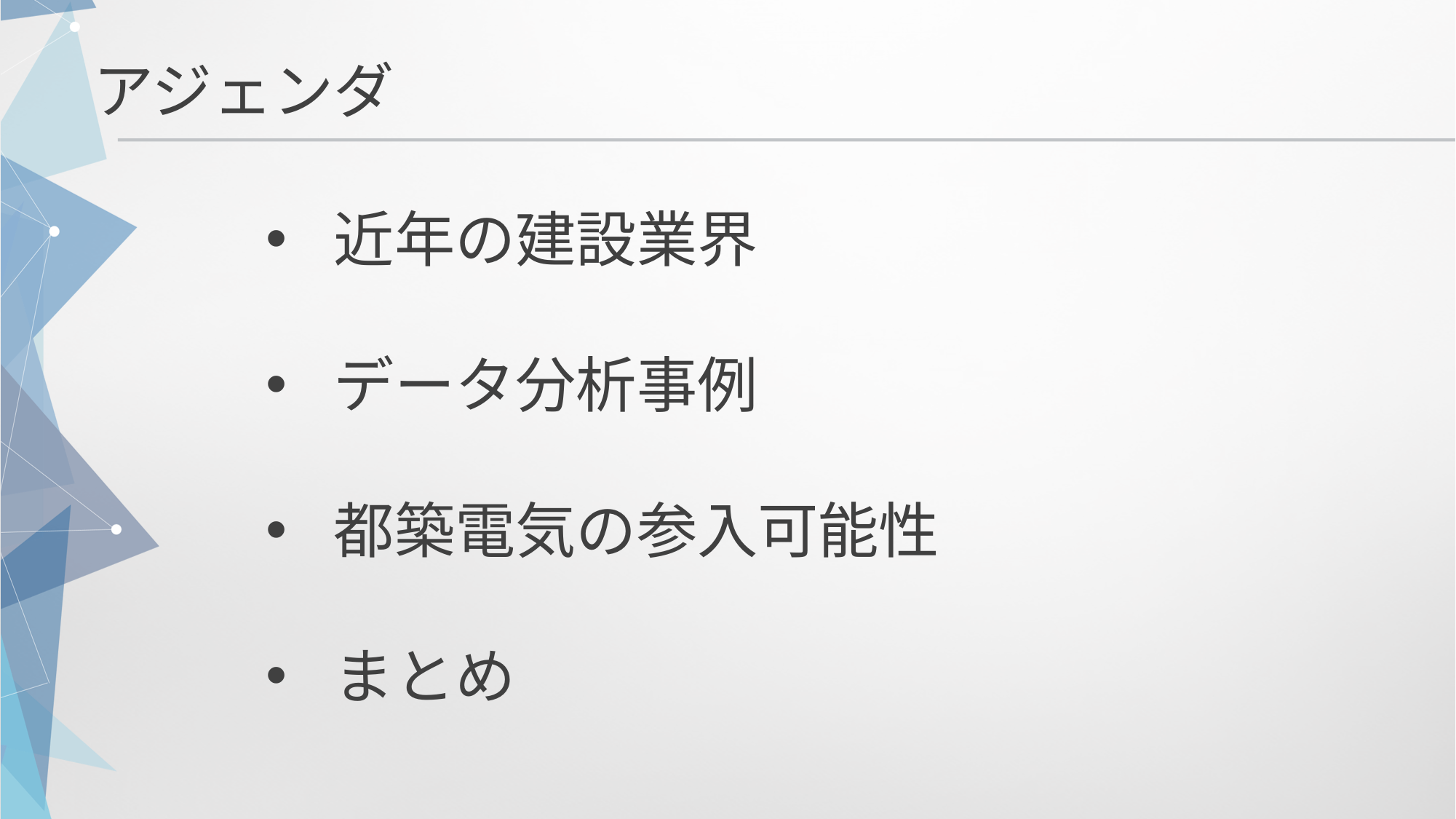

アジェンダ
近年の建設業界

データ分析事例

都築電気の参入可能性

まとめ